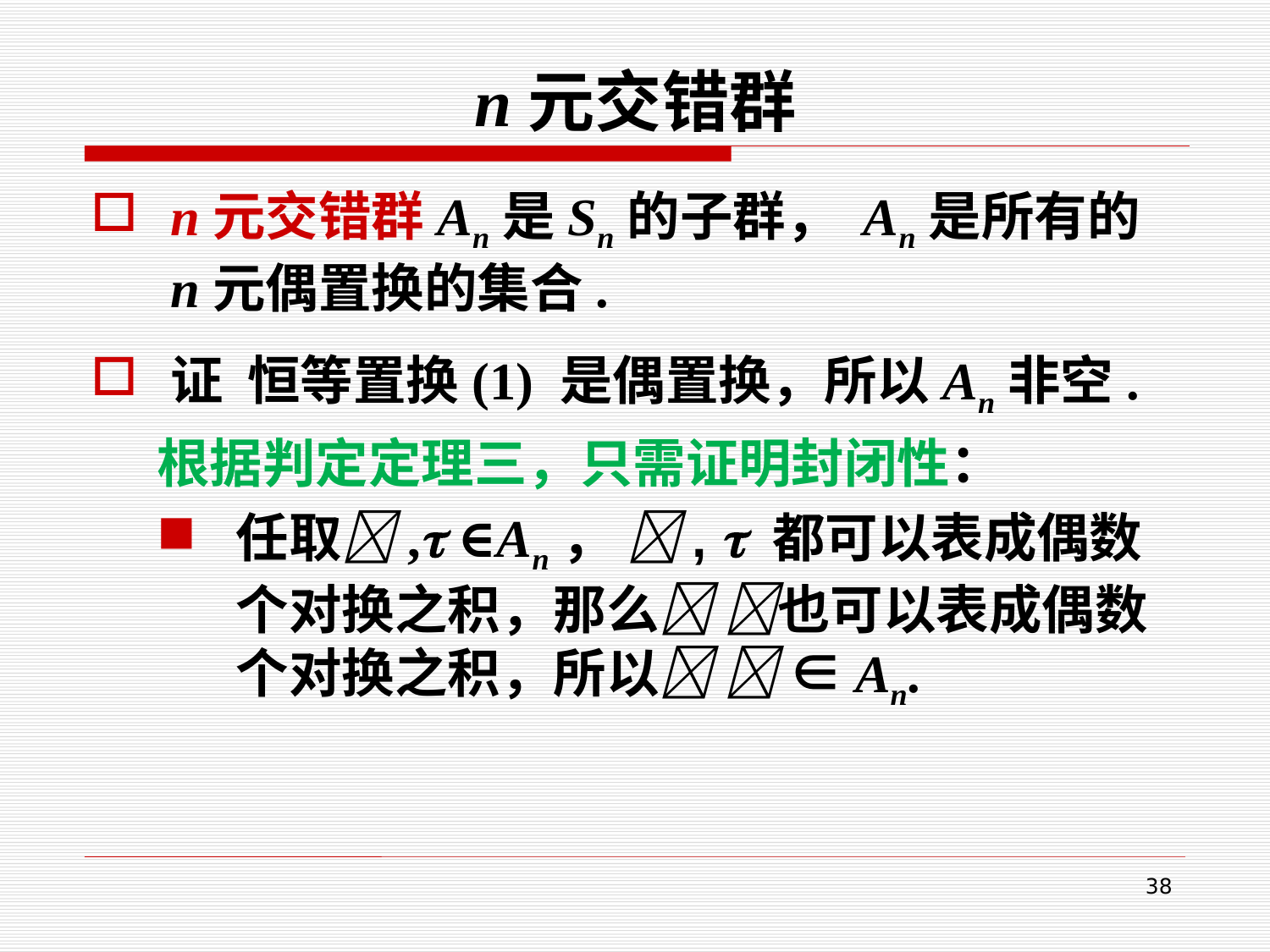

# n元交错群
n元交错群An是Sn的子群， An是所有的n元偶置换的集合.
证  恒等置换(1) 是偶置换，所以An非空.
根据判定定理三，只需证明封闭性：
任取σ,τ ∈An， σ, τ 都可以表成偶数个对换之积，那么σ τ也可以表成偶数个对换之积，所以σ τ ∈An.

38